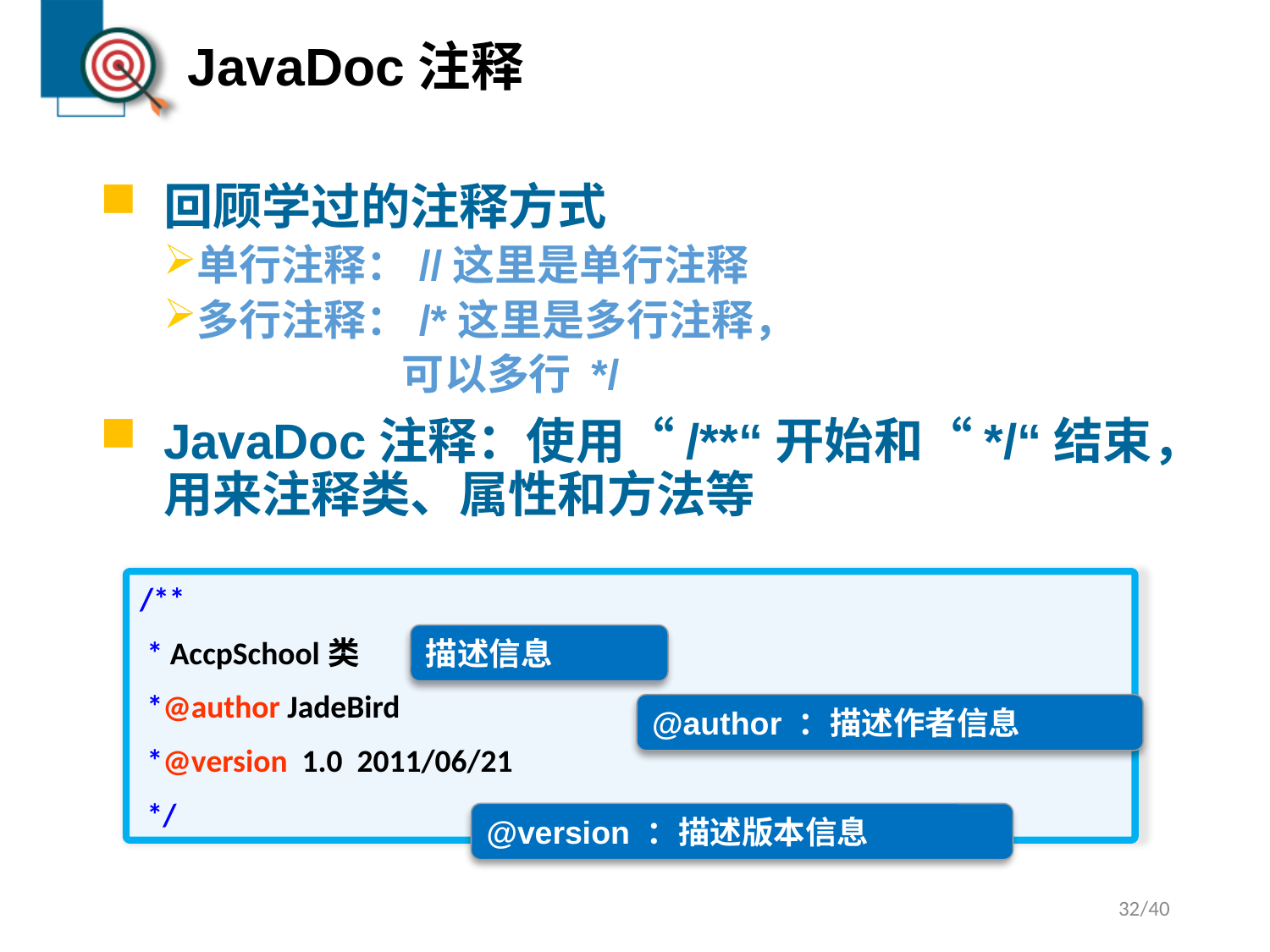

# JavaDoc注释
回顾学过的注释方式
单行注释：//这里是单行注释
多行注释：/*这里是多行注释，
                        可以多行 */
JavaDoc注释：使用“/**“开始和“*/“结束，用来注释类、属性和方法等
/**
 * AccpSchool类
 *@author JadeBird
 *@version  1.0  2011/06/21
 */
描述信息
@author ：描述作者信息
@version ：描述版本信息
32/40